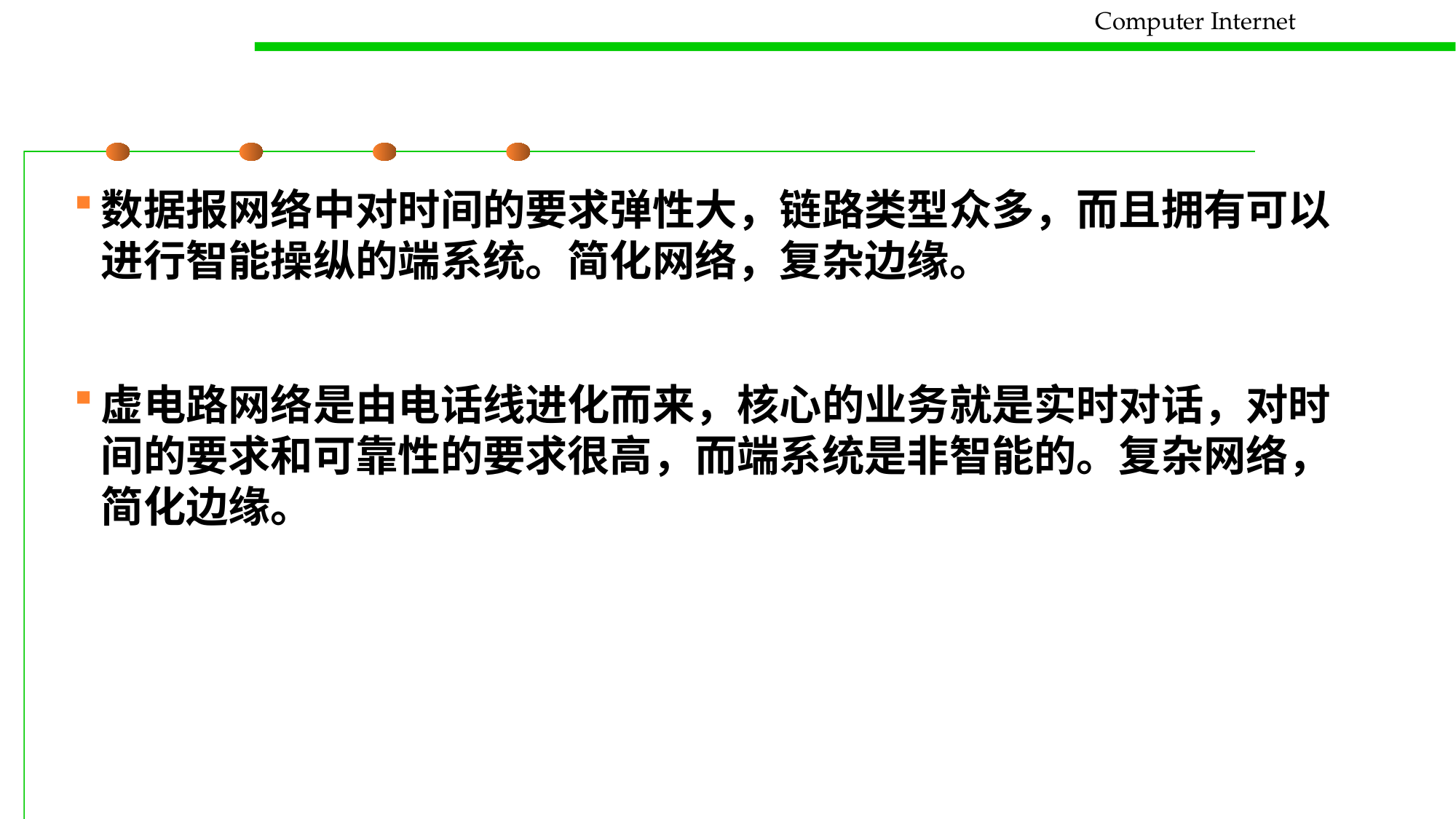

#
数据报网络中对时间的要求弹性大，链路类型众多，而且拥有可以进行智能操纵的端系统。简化网络，复杂边缘。

虚电路网络是由电话线进化而来，核心的业务就是实时对话，对时间的要求和可靠性的要求很高，而端系统是非智能的。复杂网络，简化边缘。